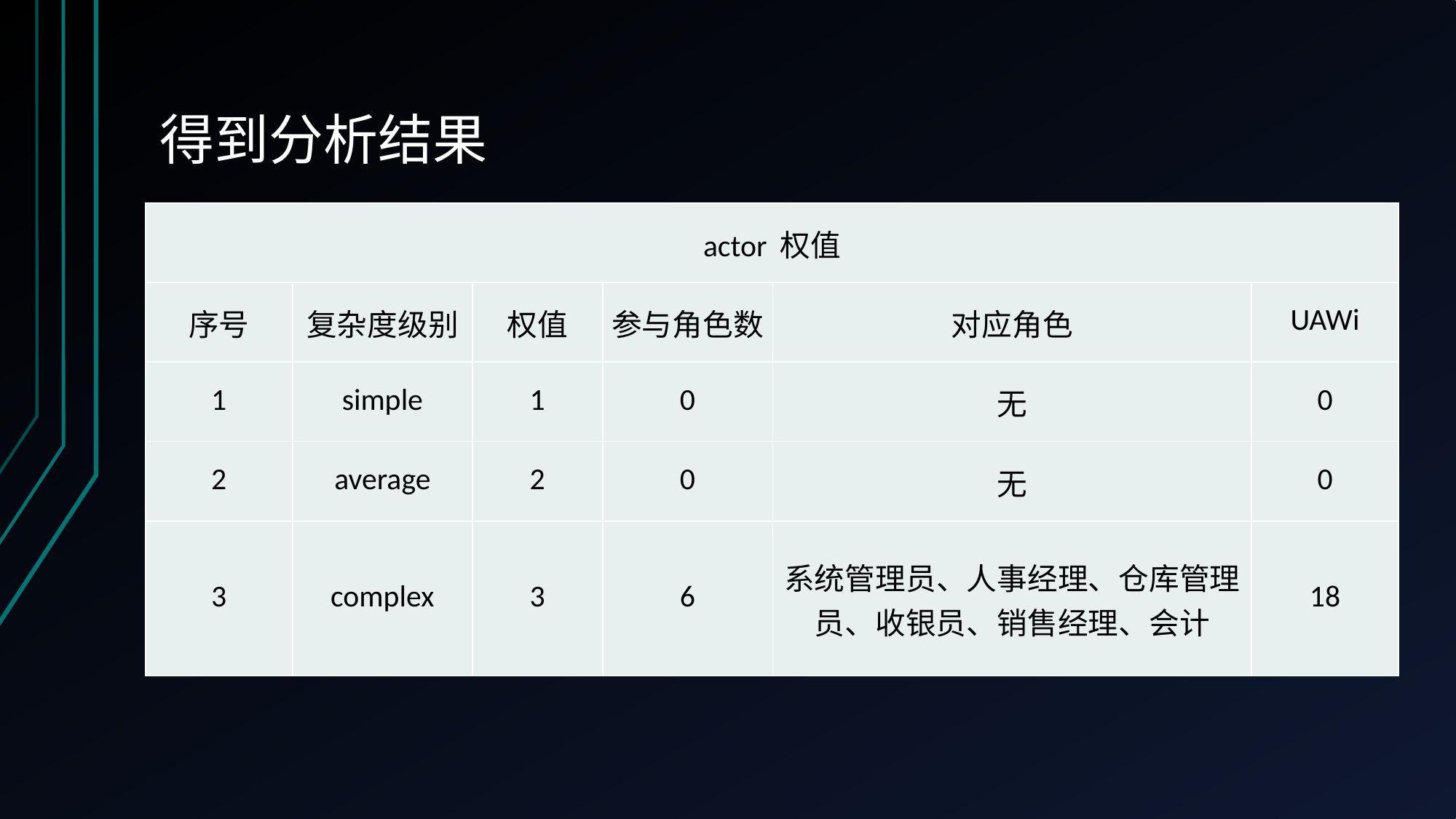

# 得到分析结果
| actor 权值 |  |  |  |  |  |
| --- | --- | --- | --- | --- | --- |
| 序号 | 复杂度级别 | 权值 | 参与角色数 | 对应角色 | UAWi |
| 1 | simple | 1 | 0 | 无 | 0 |
| 2 | average | 2 | 0 | 无 | 0 |
| 3 | complex | 3 | 6 | 系统管理员、人事经理、仓库管理员、收银员、销售经理、会计 | 18 |